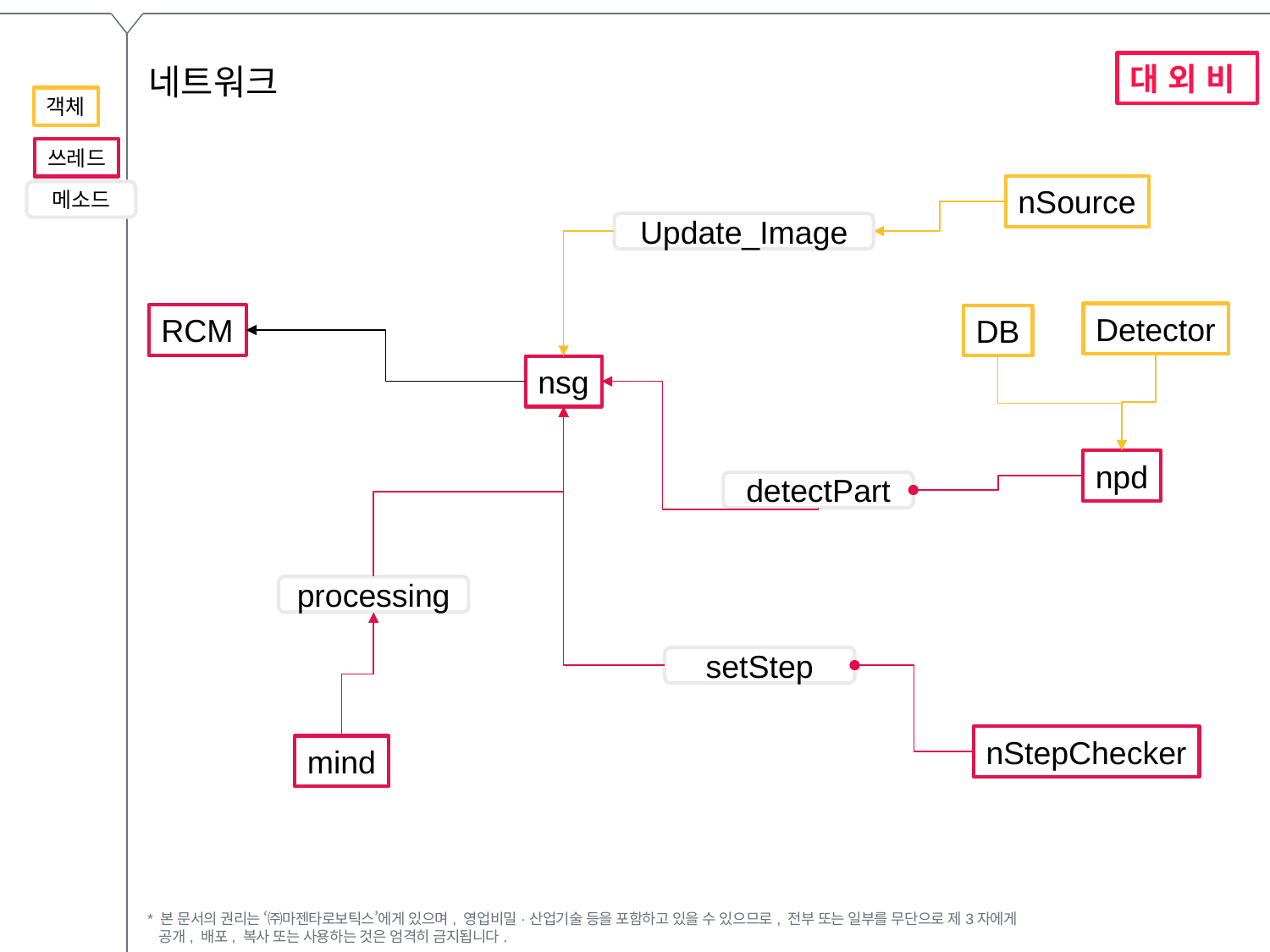

# 네트워크
객체
쓰레드
nSource
메소드
Update_Image
Detector
RCM
DB
nsg
npd
detectPart
processing
setStep
nStepChecker
mind